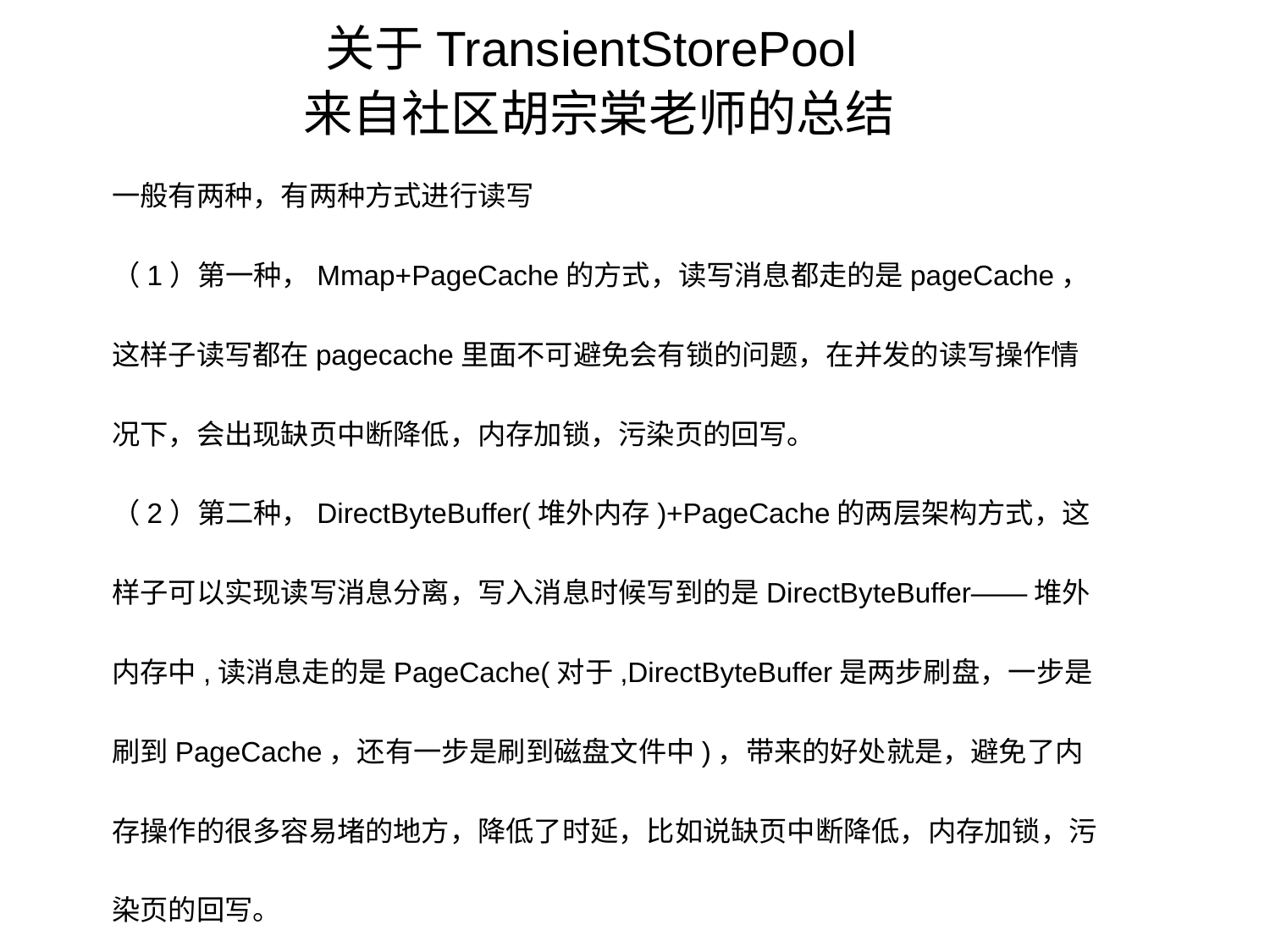

关于TransientStorePool

来自社区胡宗棠老师的总结
一般有两种，有两种方式进行读写
（1）第一种，Mmap+PageCache的方式，读写消息都走的是pageCache，这样子读写都在pagecache里面不可避免会有锁的问题，在并发的读写操作情况下，会出现缺页中断降低，内存加锁，污染页的回写。
（2）第二种，DirectByteBuffer(堆外内存)+PageCache的两层架构方式，这样子可以实现读写消息分离，写入消息时候写到的是DirectByteBuffer——堆外内存中,读消息走的是PageCache(对于,DirectByteBuffer是两步刷盘，一步是刷到PageCache，还有一步是刷到磁盘文件中)，带来的好处就是，避免了内存操作的很多容易堵的地方，降低了时延，比如说缺页中断降低，内存加锁，污染页的回写。